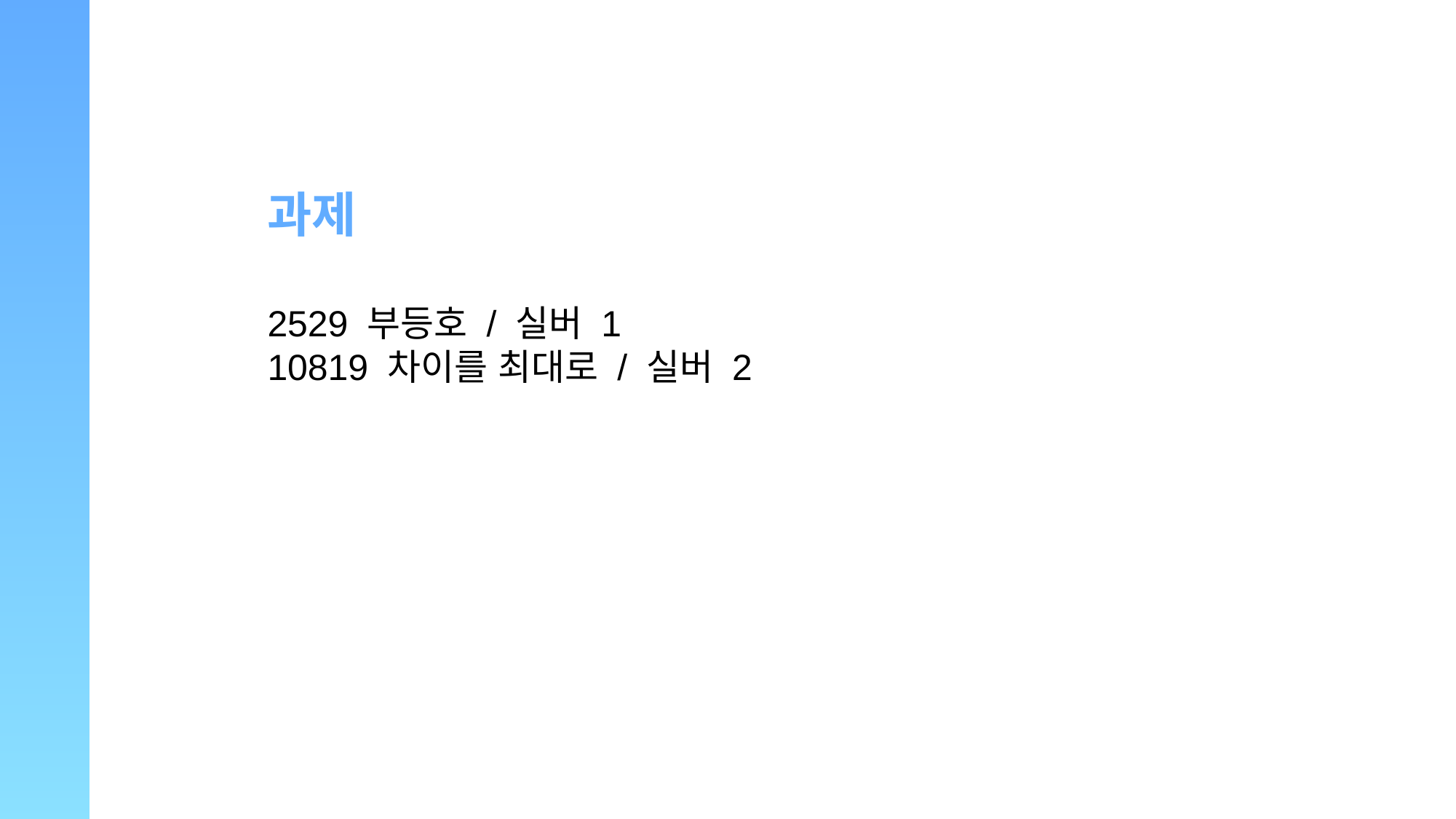

과제

2529 부등호 / 실버 1
10819 차이를 최대로 / 실버 2